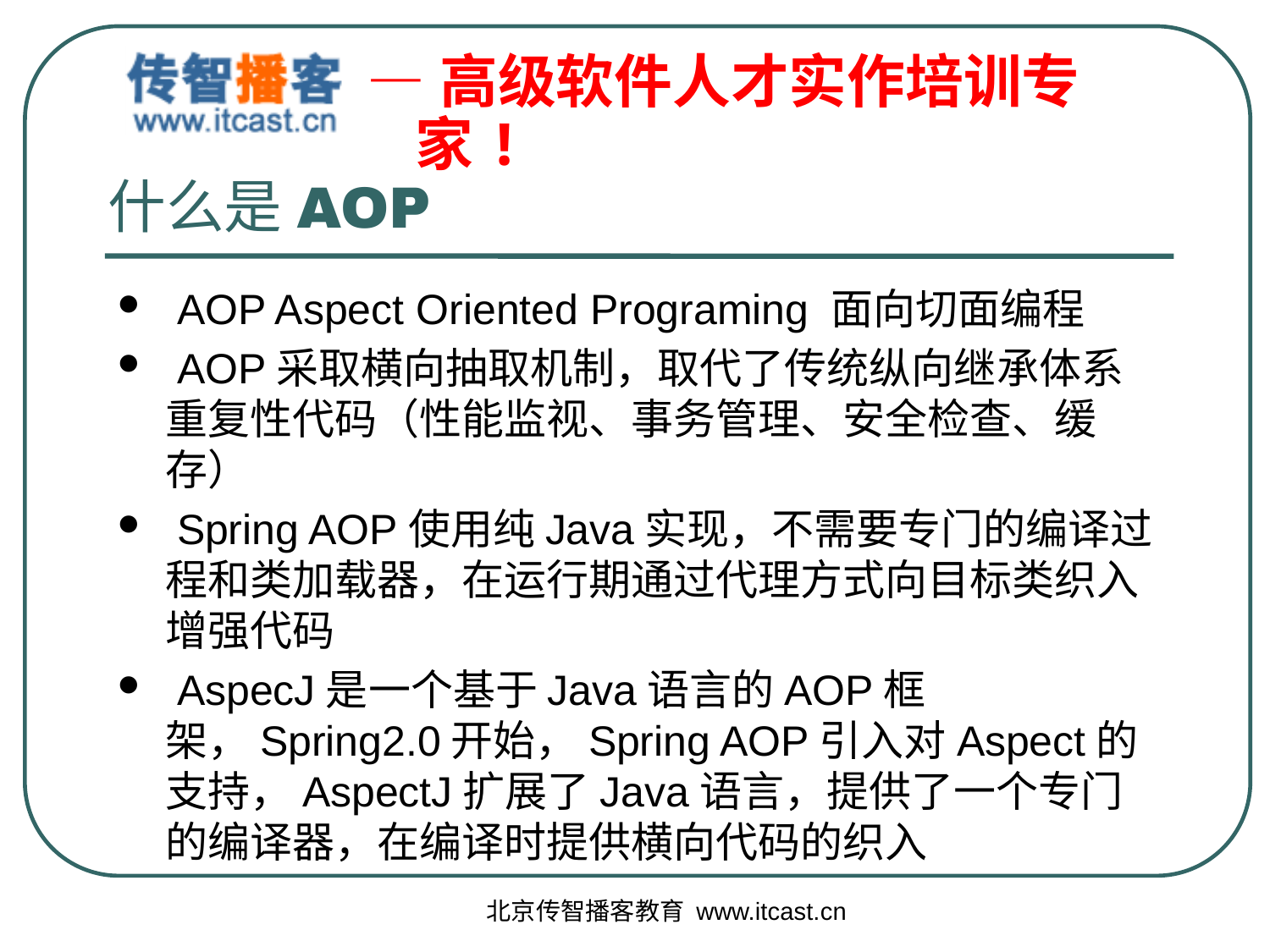

# 什么是AOP
 AOP Aspect Oriented Programing 面向切面编程
 AOP采取横向抽取机制，取代了传统纵向继承体系重复性代码（性能监视、事务管理、安全检查、缓存）
 Spring AOP使用纯Java实现，不需要专门的编译过程和类加载器，在运行期通过代理方式向目标类织入增强代码
 AspecJ是一个基于Java语言的AOP框架，Spring2.0开始，Spring AOP引入对Aspect的支持，AspectJ扩展了Java语言，提供了一个专门的编译器，在编译时提供横向代码的织入
北京传智播客教育 www.itcast.cn